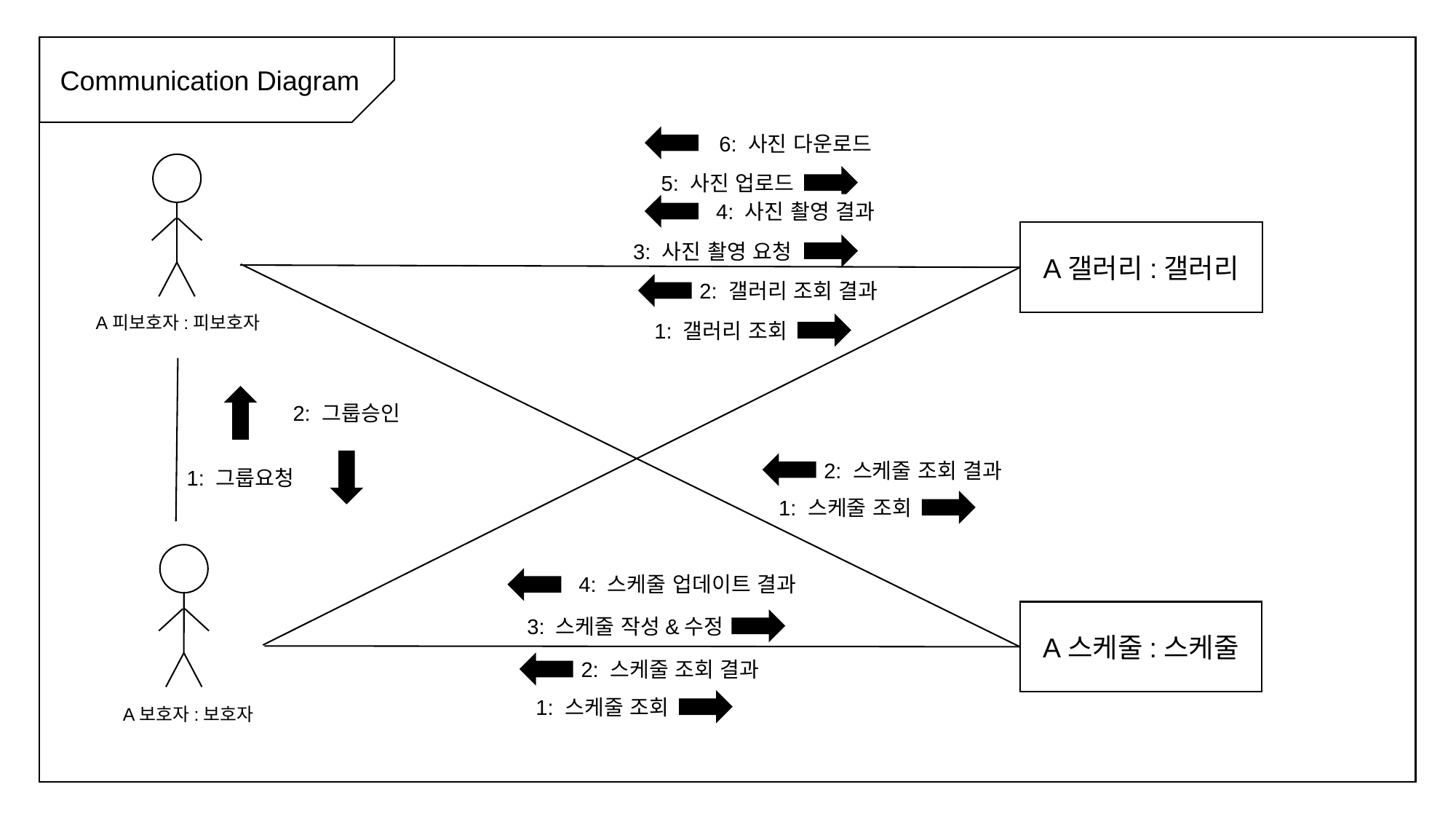

Communication Diagram
6: 사진 다운로드

5: 사진 업로드

4: 사진 촬영 결과

3: 사진 촬영 요청
A갤러리:갤러리

2: 갤러리 조회 결과

A피보호자:피보호자
1: 갤러리 조회

2: 그룹승인

1: 그룹요청
2: 스케줄 조회 결과

1: 스케줄 조회

4: 스케줄 업데이트 결과

3: 스케줄 작성&수정
A스케줄:스케줄

2: 스케줄 조회 결과

1: 스케줄 조회
A보호자:보호자